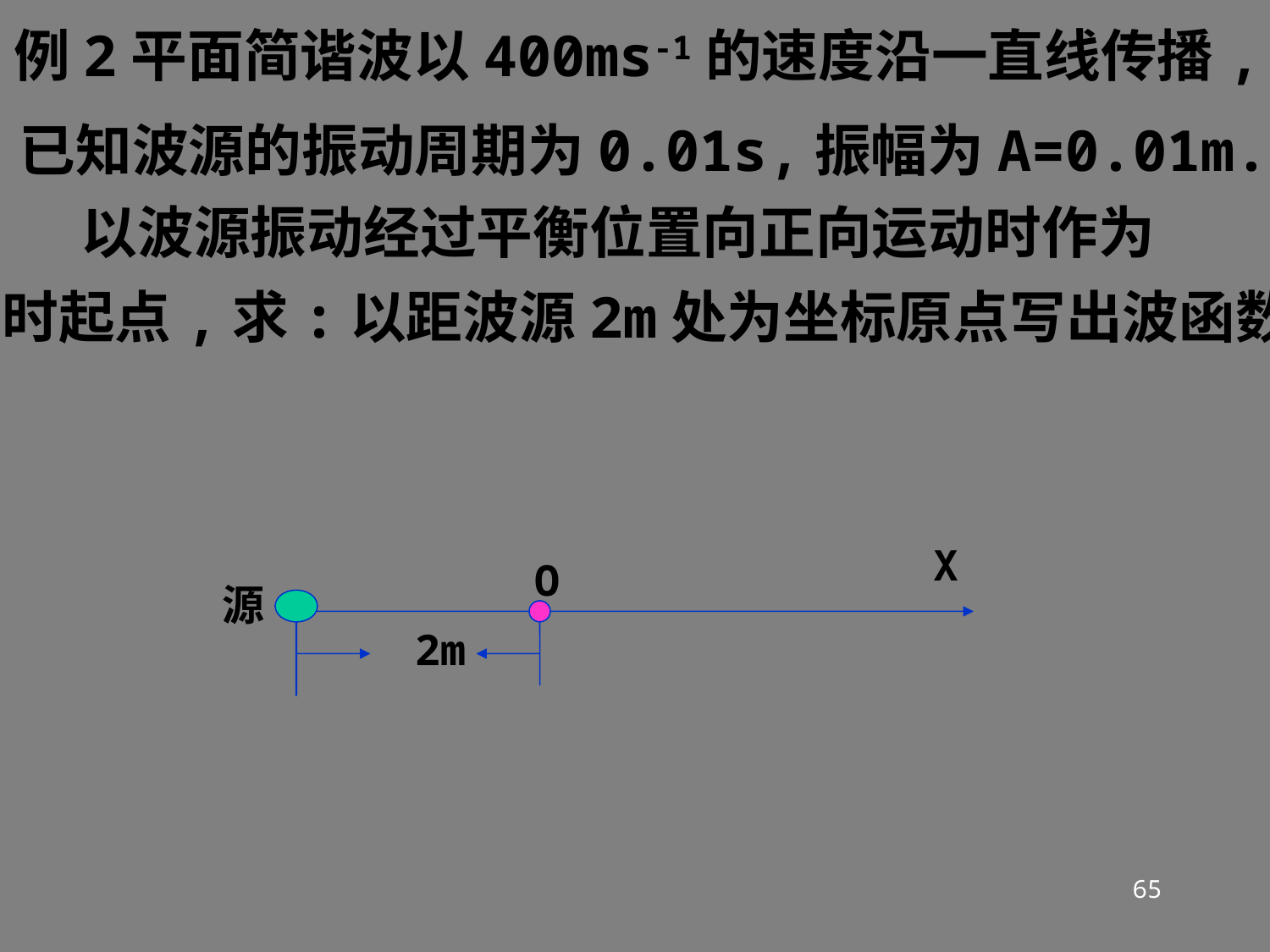

例2平面简谐波以400ms-1的速度沿一直线传播,
已知波源的振动周期为0.01s,振幅为A=0.01m.
以波源振动经过平衡位置向正向运动时作为
记时起点,求:以距波源2m处为坐标原点写出波函数.
X
O
源

2m

65